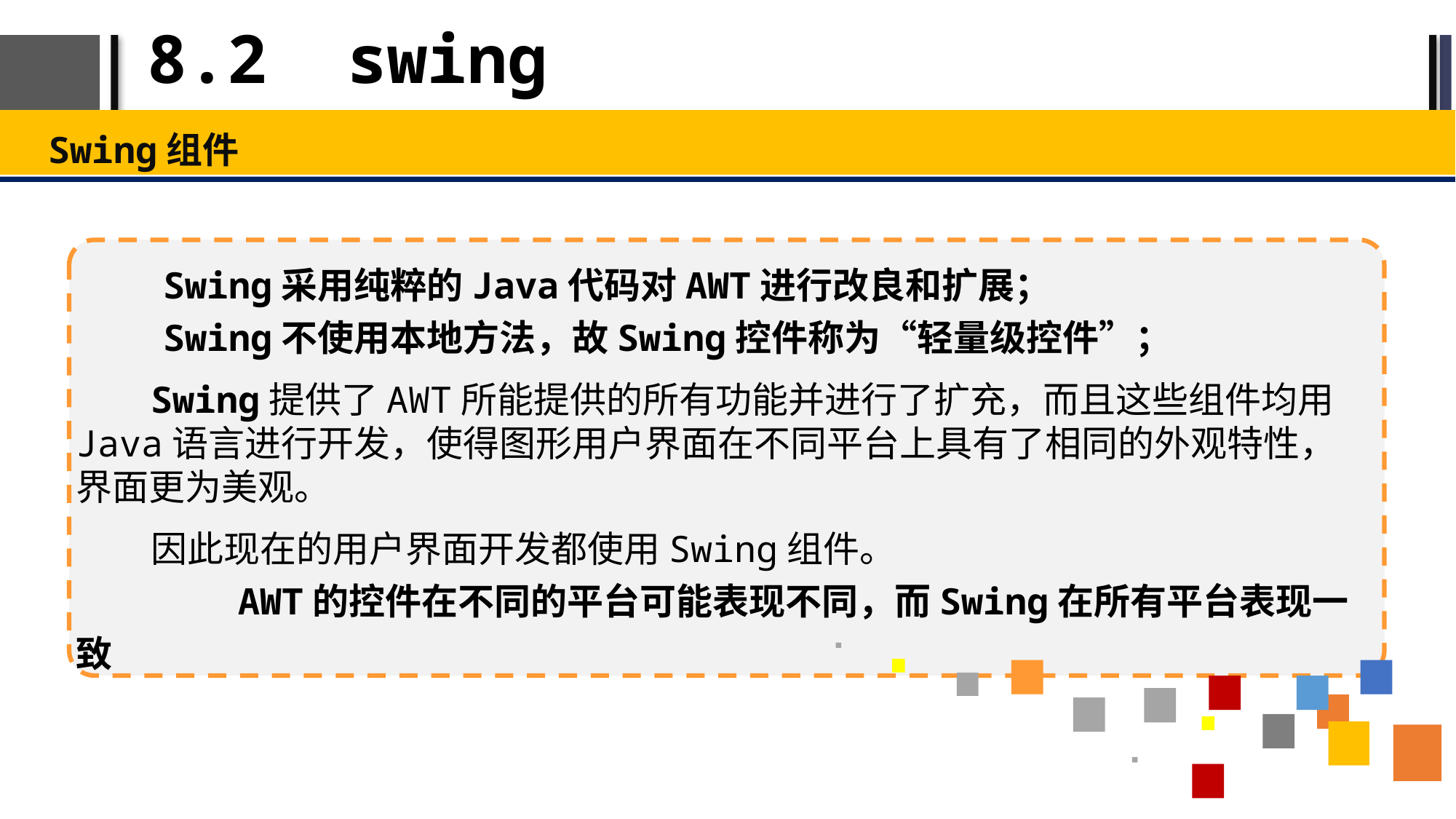

# 8.2  swing

Swing组件

    Swing采用纯粹的Java代码对AWT进行改良和扩展；
    Swing不使用本地方法，故Swing控件称为“轻量级控件”；
Swing提供了AWT所能提供的所有功能并进行了扩充，而且这些组件均用Java语言进行开发，使得图形用户界面在不同平台上具有了相同的外观特性，界面更为美观。
因此现在的用户界面开发都使用Swing组件。
    AWT的控件在不同的平台可能表现不同，而Swing在所有平台表现一致